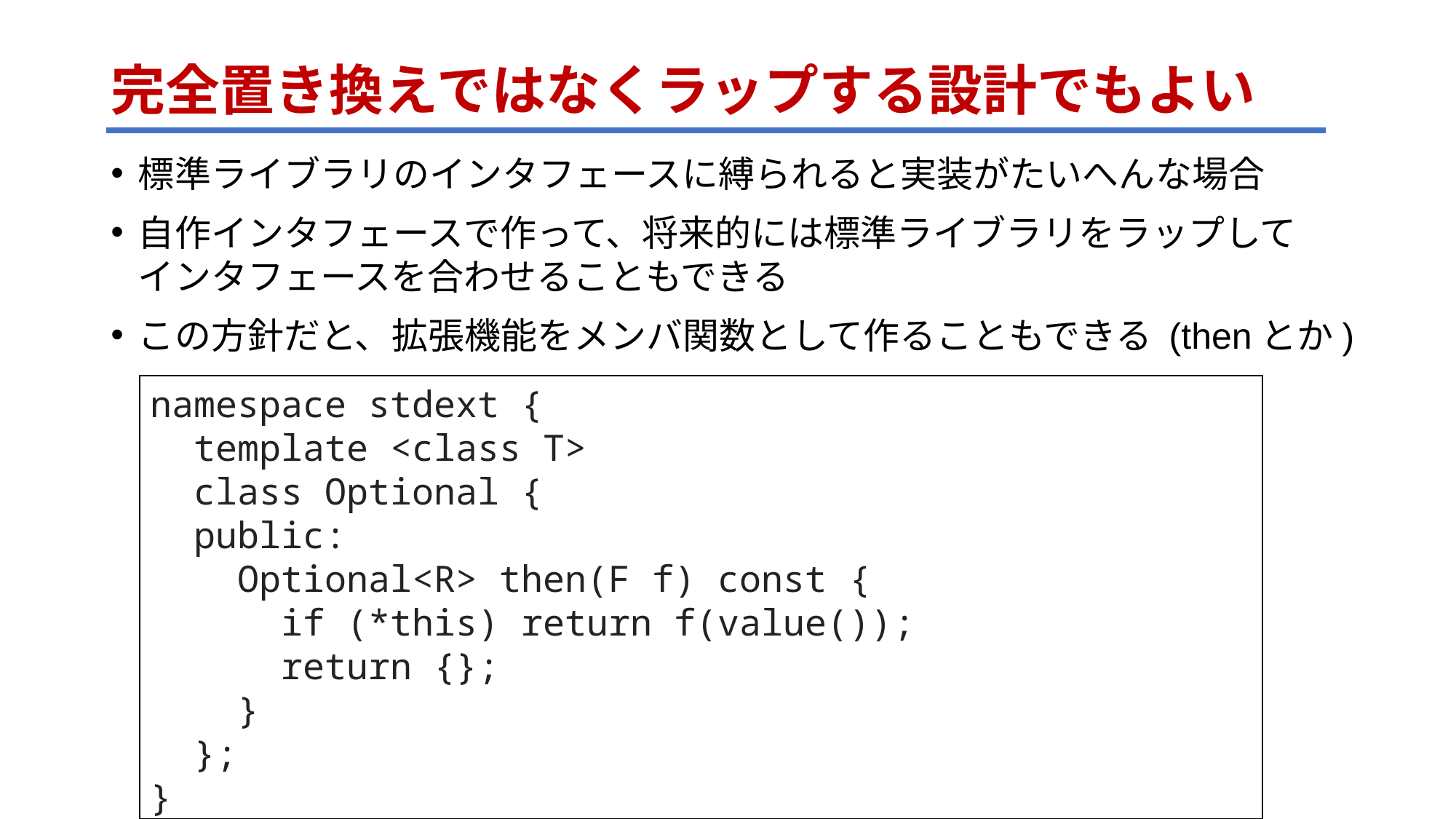

# 完全置き換えではなくラップする設計でもよい
標準ライブラリのインタフェースに縛られると実装がたいへんな場合
自作インタフェースで作って、将来的には標準ライブラリをラップして
インタフェースを合わせることもできる
この方針だと、拡張機能をメンバ関数として作ることもできる (thenとか)
namespace stdext {
  template <class T>
  class Optional {
  public:
    Optional<R> then(F f) const {
      if (*this) return f(value());
      return {};
    }
  };
}